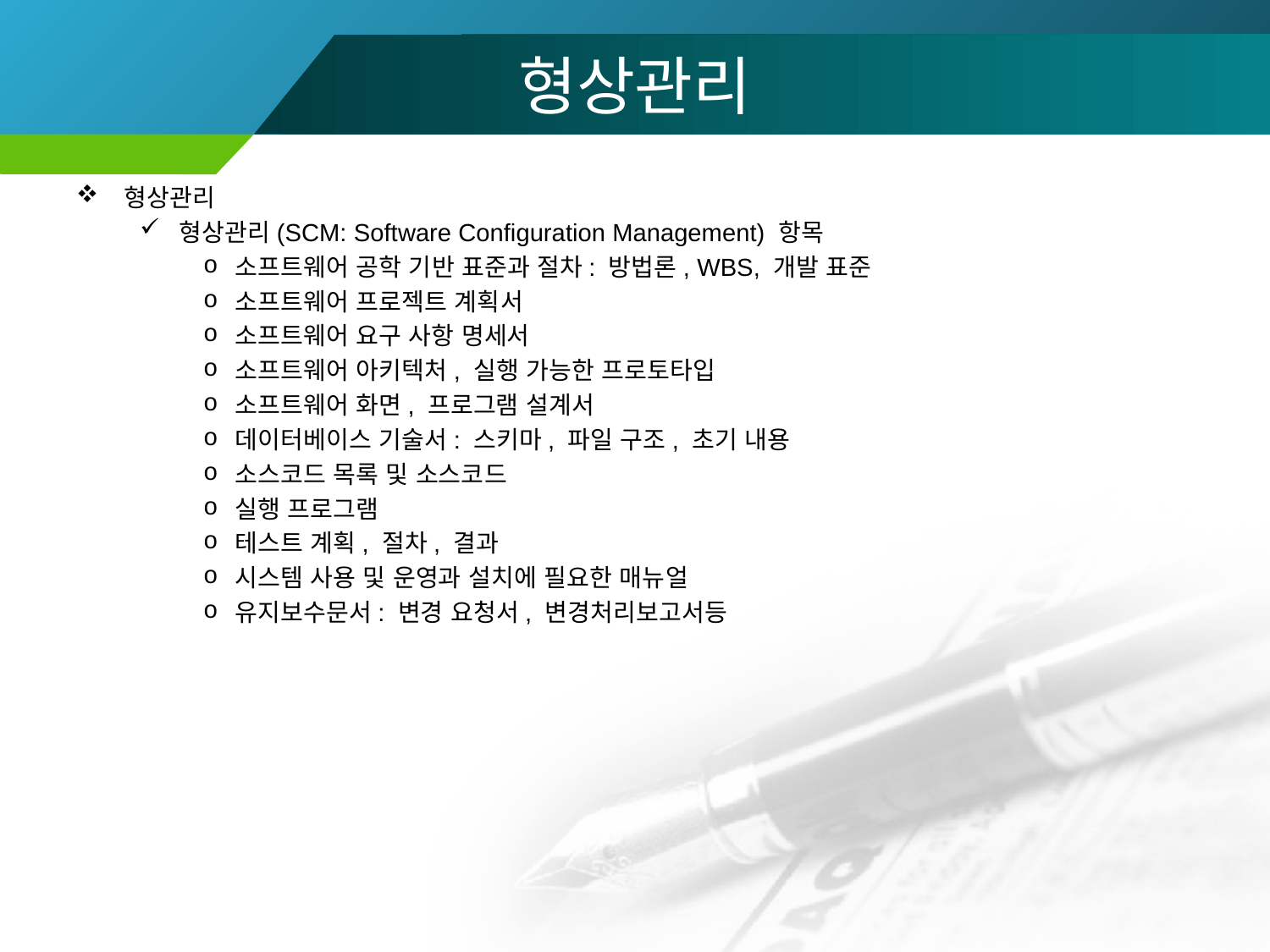

# 형상관리
형상관리
형상관리(SCM: Software Configuration Management) 항목
소프트웨어 공학 기반 표준과 절차: 방법론, WBS, 개발 표준
소프트웨어 프로젝트 계획서
소프트웨어 요구 사항 명세서
소프트웨어 아키텍처, 실행 가능한 프로토타입
소프트웨어 화면, 프로그램 설계서
데이터베이스 기술서: 스키마, 파일 구조, 초기 내용
소스코드 목록 및 소스코드
실행 프로그램
테스트 계획, 절차, 결과
시스템 사용 및 운영과 설치에 필요한 매뉴얼
유지보수문서: 변경 요청서, 변경처리보고서등